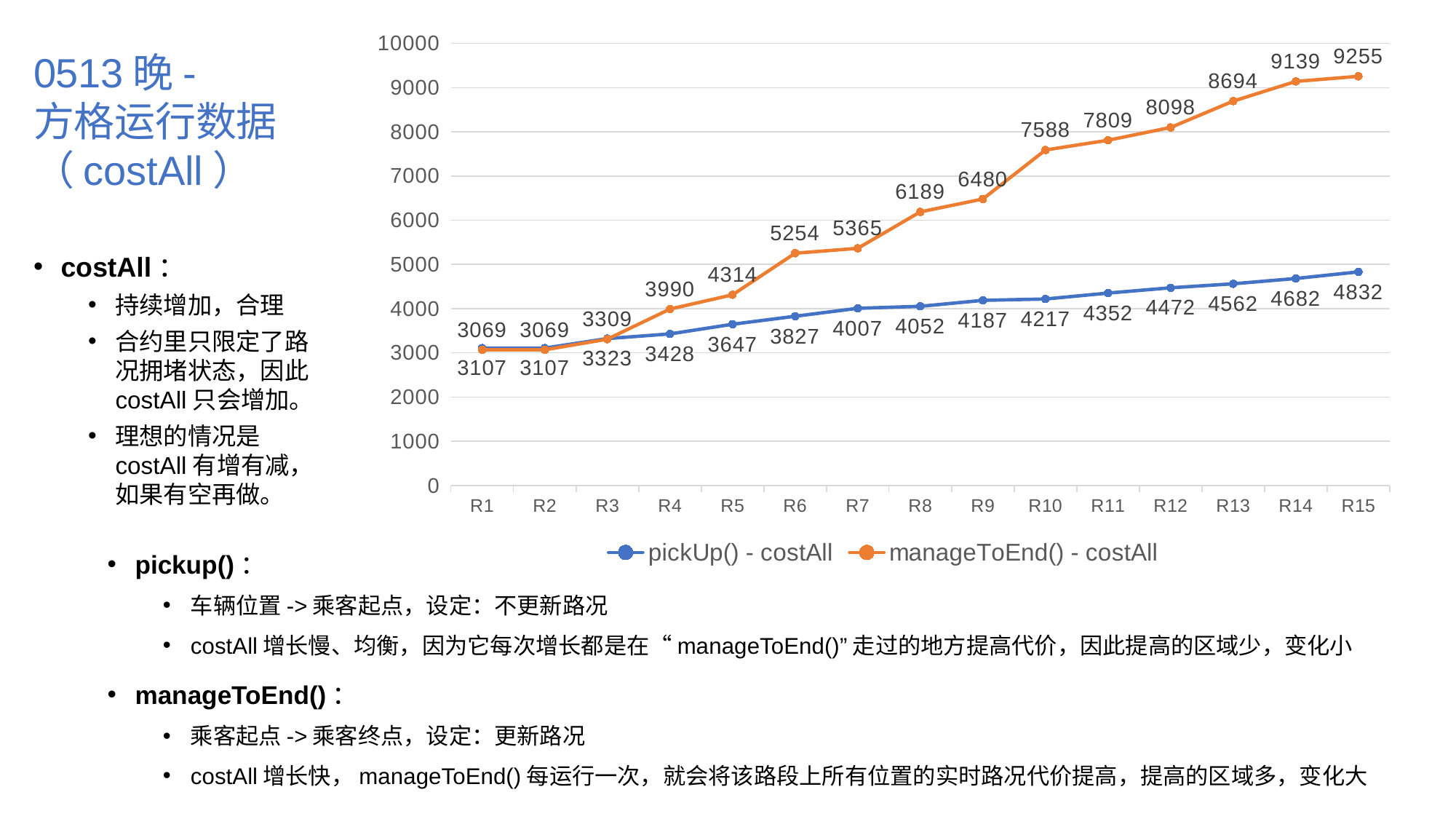

### Chart

| Category | pickUp() - costAll | manageToEnd() - costAll |
|---|---|---|
| R1 | 3107.0 | 3069.0 |
| R2 | 3107.0 | 3069.0 |
| R3 | 3323.0 | 3309.0 |
| R4 | 3428.0 | 3990.0 |
| R5 | 3647.0 | 4314.0 |
| R6 | 3827.0 | 5254.0 |
| R7 | 4007.0 | 5365.0 |
| R8 | 4052.0 | 6189.0 |
| R9 | 4187.0 | 6480.0 |
| R10 | 4217.0 | 7588.0 |
| R11 | 4352.0 | 7809.0 |
| R12 | 4472.0 | 8098.0 |
| R13 | 4562.0 | 8694.0 |
| R14 | 4682.0 | 9139.0 |
| R15 | 4832.0 | 9255.0 |
# 0513晚-
方格运行数据
（costAll）
costAll：
持续增加，合理
合约里只限定了路况拥堵状态，因此costAll只会增加。
理想的情况是costAll有增有减，如果有空再做。
pickup()：
车辆位置->乘客起点，设定：不更新路况
costAll增长慢、均衡，因为它每次增长都是在“manageToEnd()”走过的地方提高代价，因此提高的区域少，变化小
manageToEnd()：
乘客起点->乘客终点，设定：更新路况
costAll增长快，manageToEnd()每运行一次，就会将该路段上所有位置的实时路况代价提高，提高的区域多，变化大